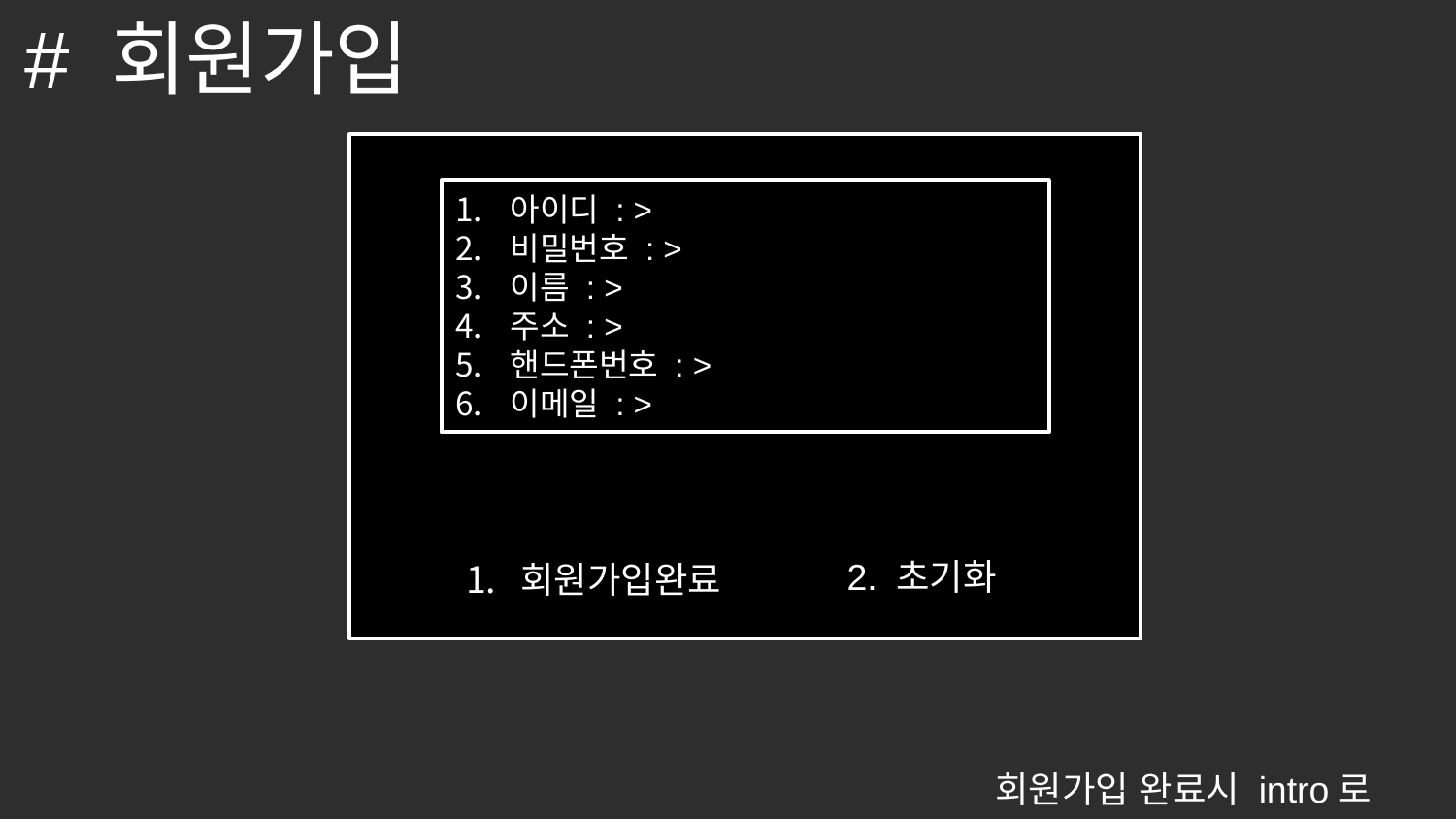

# 회원가입

아이디 : >
비밀번호 : >
이름 : >
주소 : >
핸드폰번호 : >
이메일 : >
2. 초기화
회원가입완료
회원가입 완료시 intro로